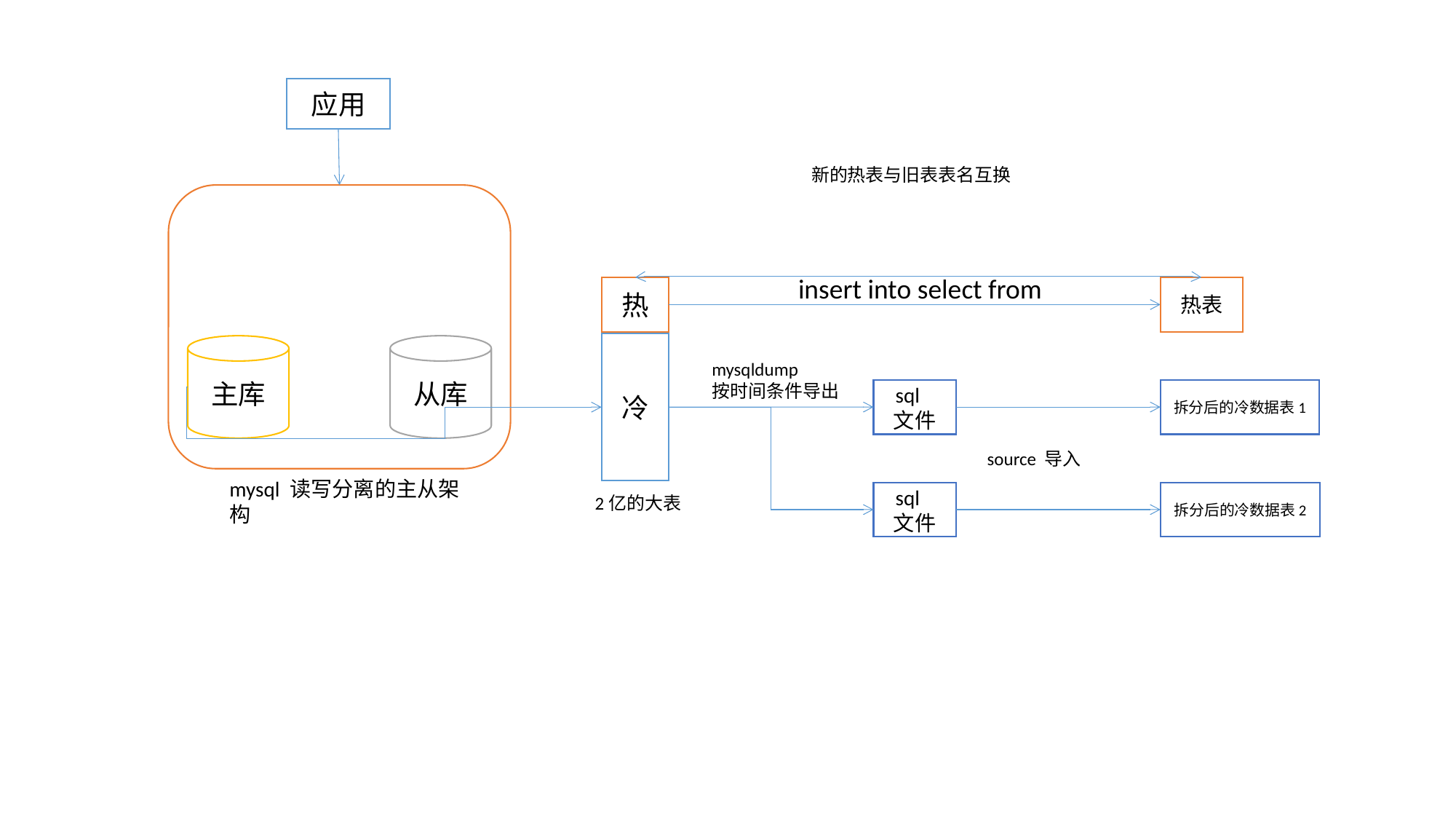

应用
新的热表与旧表表名互换

insert into select from
热
热表
冷
主库
从库
mysqldump        按时间条件导出
sql    文件
拆分后的冷数据表1
source 导入
mysql 读写分离的主从架构
sql    文件
拆分后的冷数据表2
2亿的大表